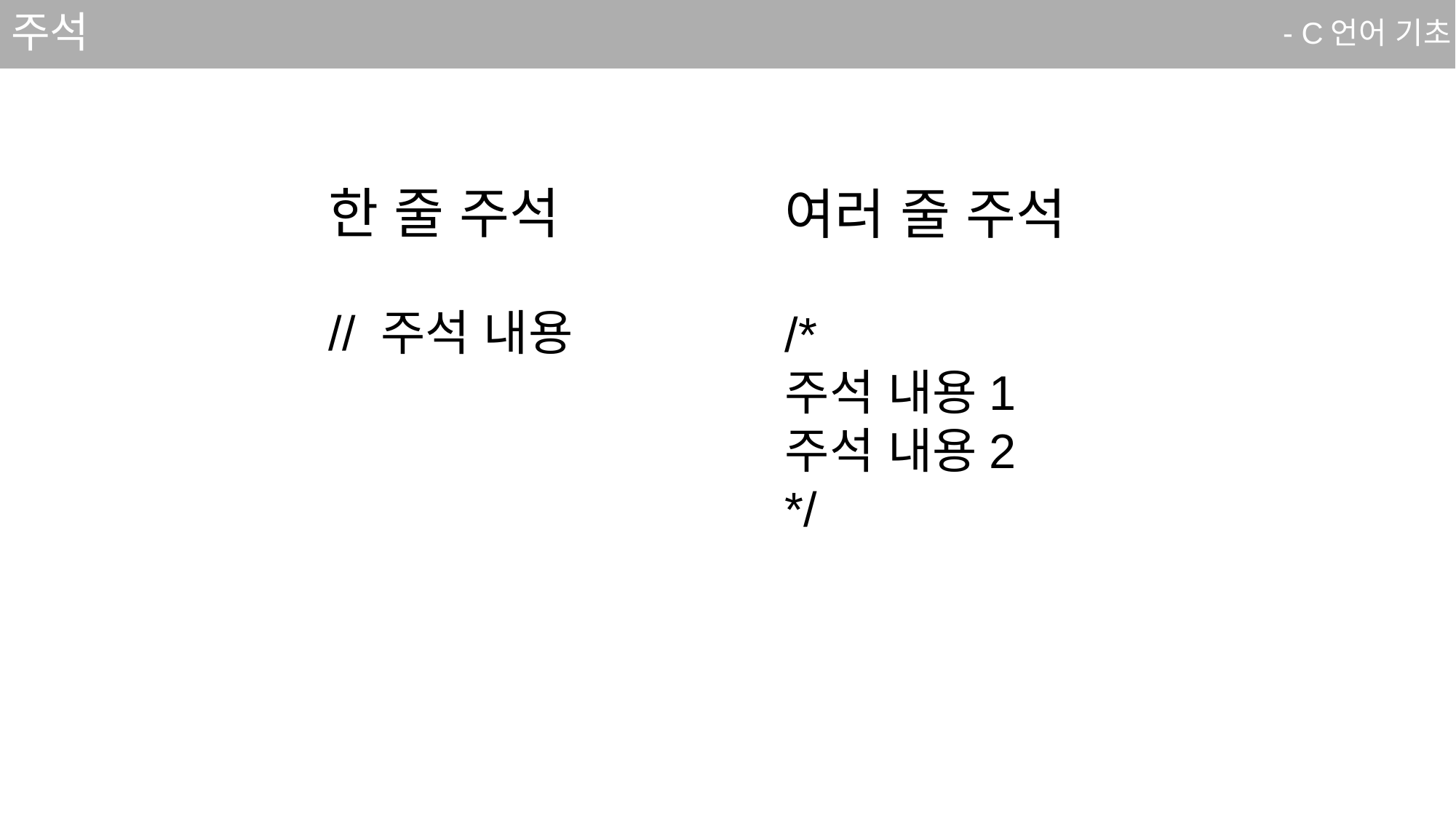

# 주석
- C언어 기초
한 줄 주석

// 주석 내용
여러 줄 주석

/*
주석 내용1
주석 내용2
*/